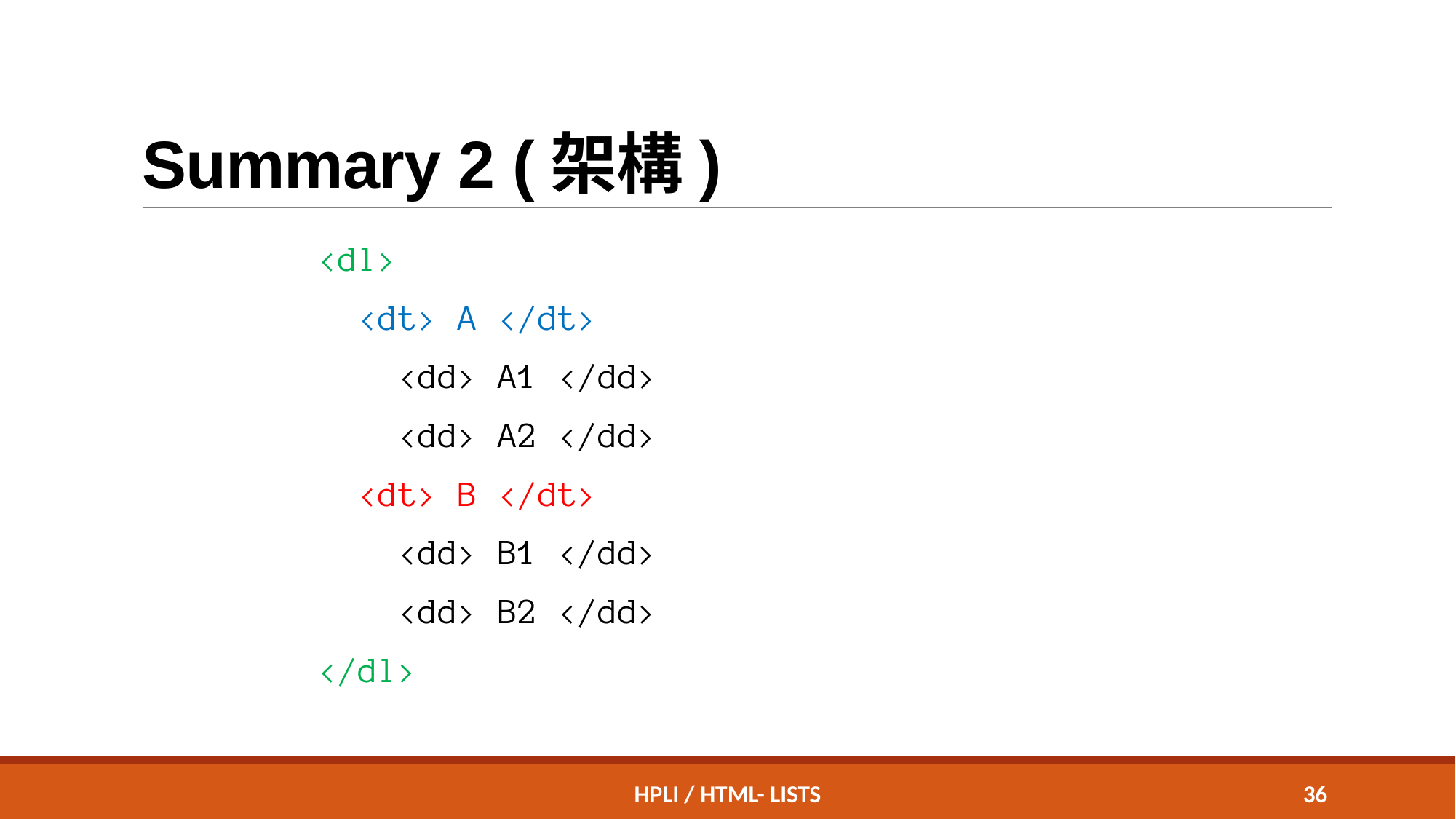

# Summary 2 (架構)
<dl>
  <dt> A </dt>
    <dd> A1 </dd>
    <dd> A2 </dd>
  <dt> B </dt>
    <dd> B1 </dd>
    <dd> B2 </dd>
</dl>

HPLI / HTML- Lists
36